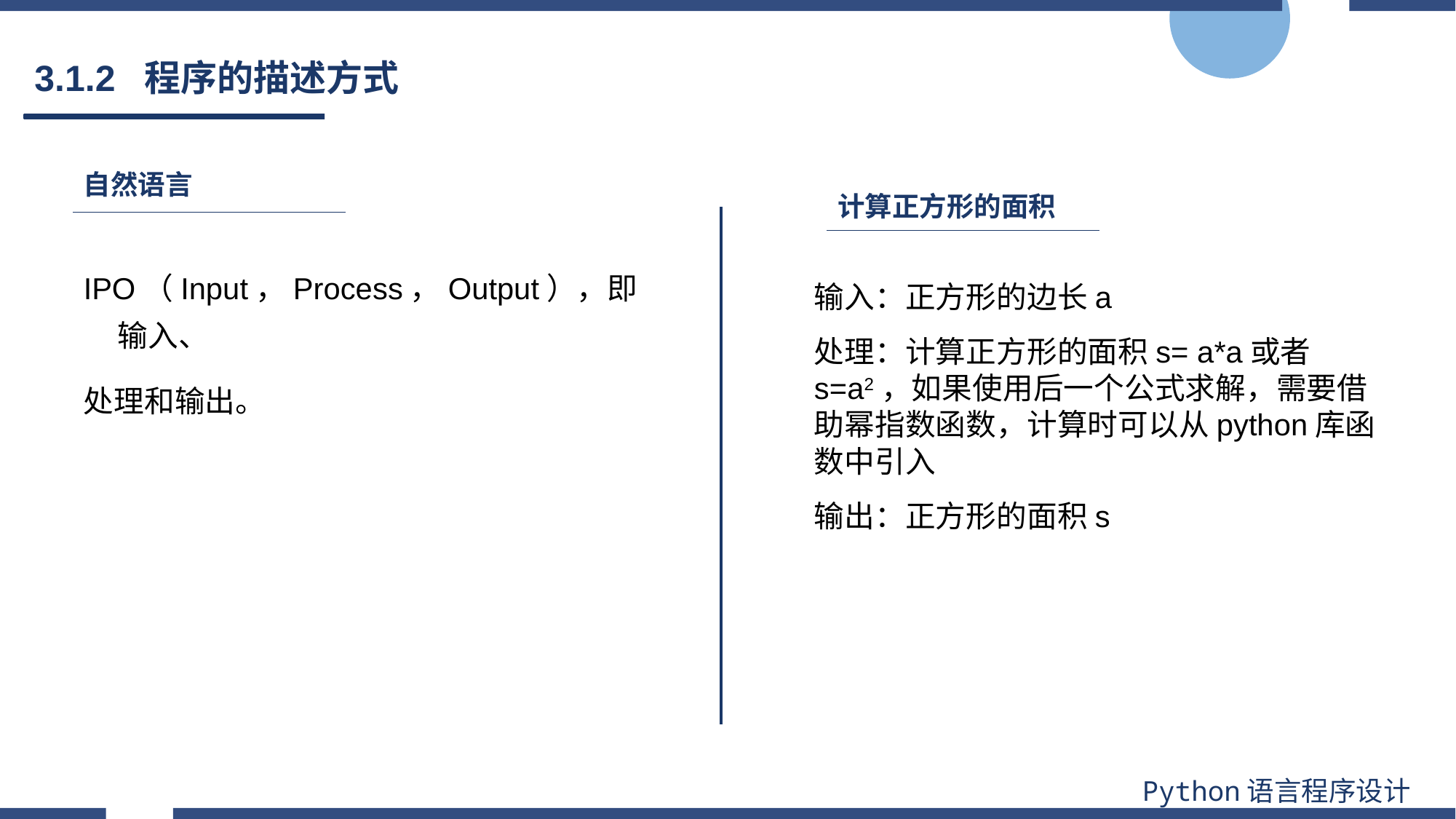

# 3.1.2  程序的描述方式
自然语言
计算正方形的面积
IPO（Input，Process，Output），即输入、
处理和输出。
输入：正方形的边长a
处理：计算正方形的面积s= a*a或者s=a2，如果使用后一个公式求解，需要借助幂指数函数，计算时可以从python库函数中引入
输出：正方形的面积s